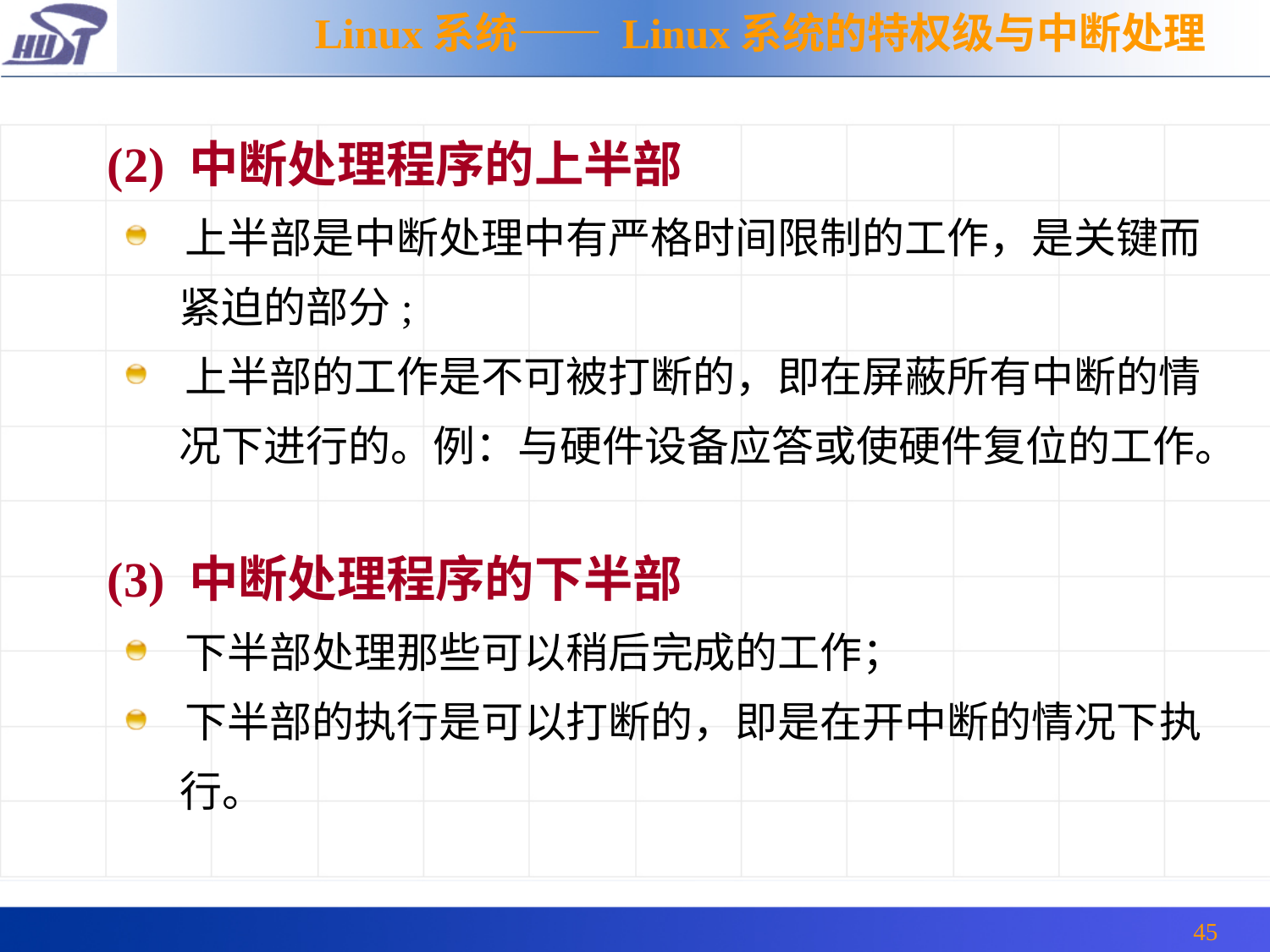

Linux系统—— Linux系统的特权级与中断处理
    (2) 中断处理程序的上半部
上半部是中断处理中有严格时间限制的工作，是关键而
     紧迫的部分;
上半部的工作是不可被打断的，即在屏蔽所有中断的情
     况下进行的。例：与硬件设备应答或使硬件复位的工作。
    (3) 中断处理程序的下半部
下半部处理那些可以稍后完成的工作；
下半部的执行是可以打断的，即是在开中断的情况下执
     行。
45